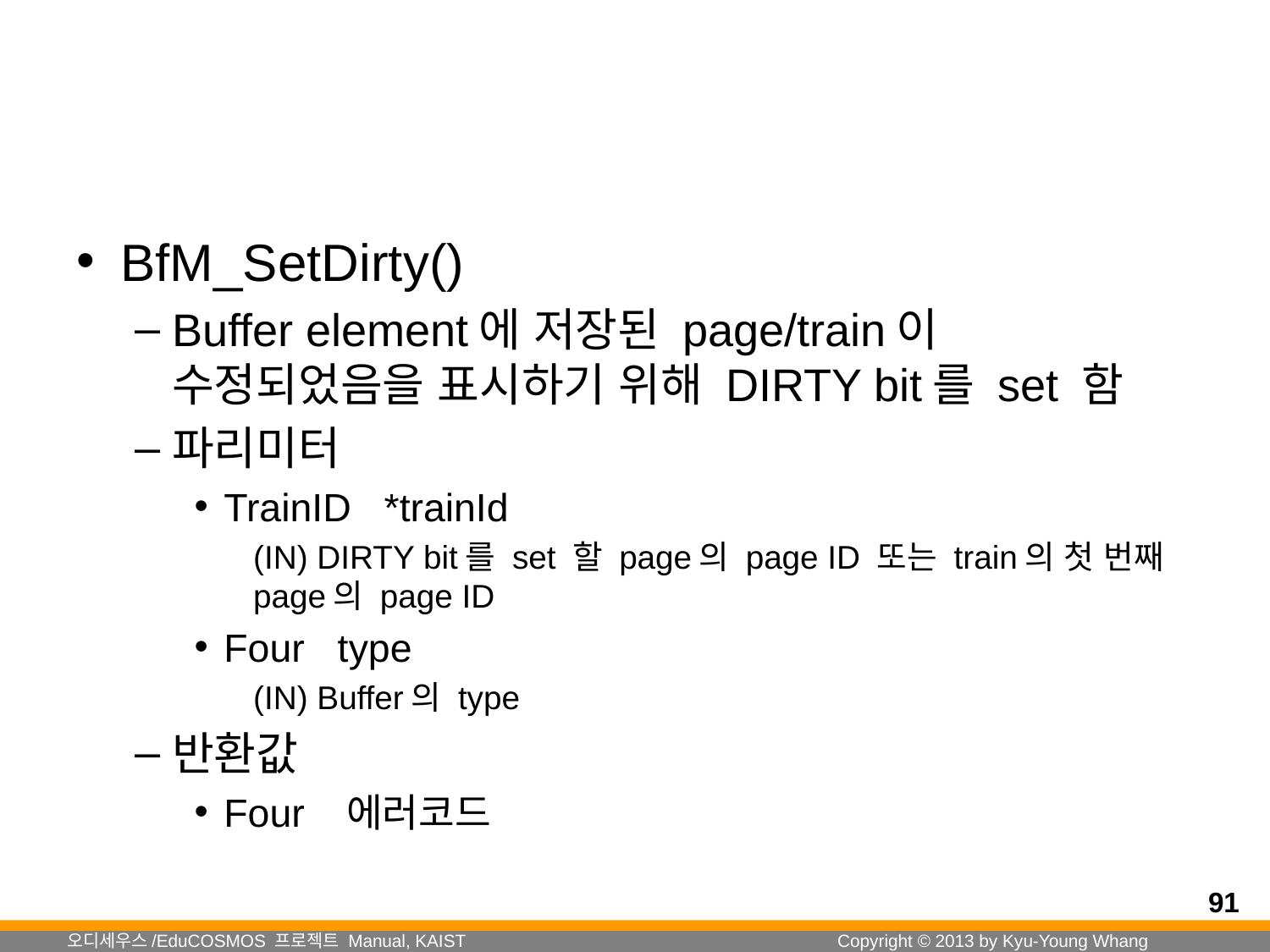

#
BfM_SetDirty()
Buffer element에 저장된 page/train이 수정되었음을 표시하기 위해 DIRTY bit를 set 함
파리미터
TrainID   *trainId
(IN) DIRTY bit를 set 할 page의 page ID 또는 train의 첫 번째 page의 page ID
Four   type
(IN) Buffer의 type
반환값
Four   에러코드